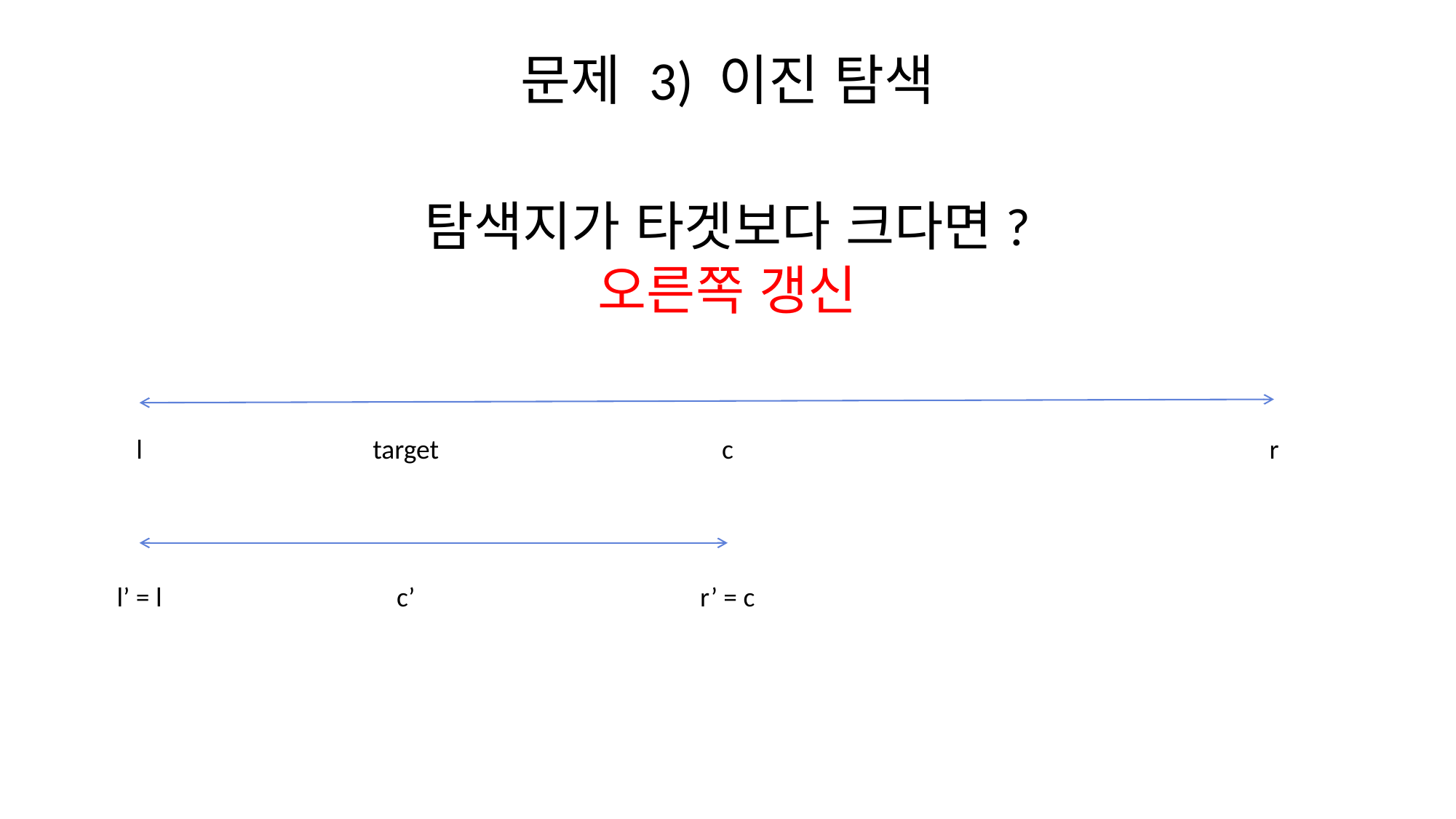

# 문제 3) 이진 탐색
탐색지가 타겟보다 크다면?
오른쪽 갱신
l
target
c
r
l’ = l
c’
r’ = c